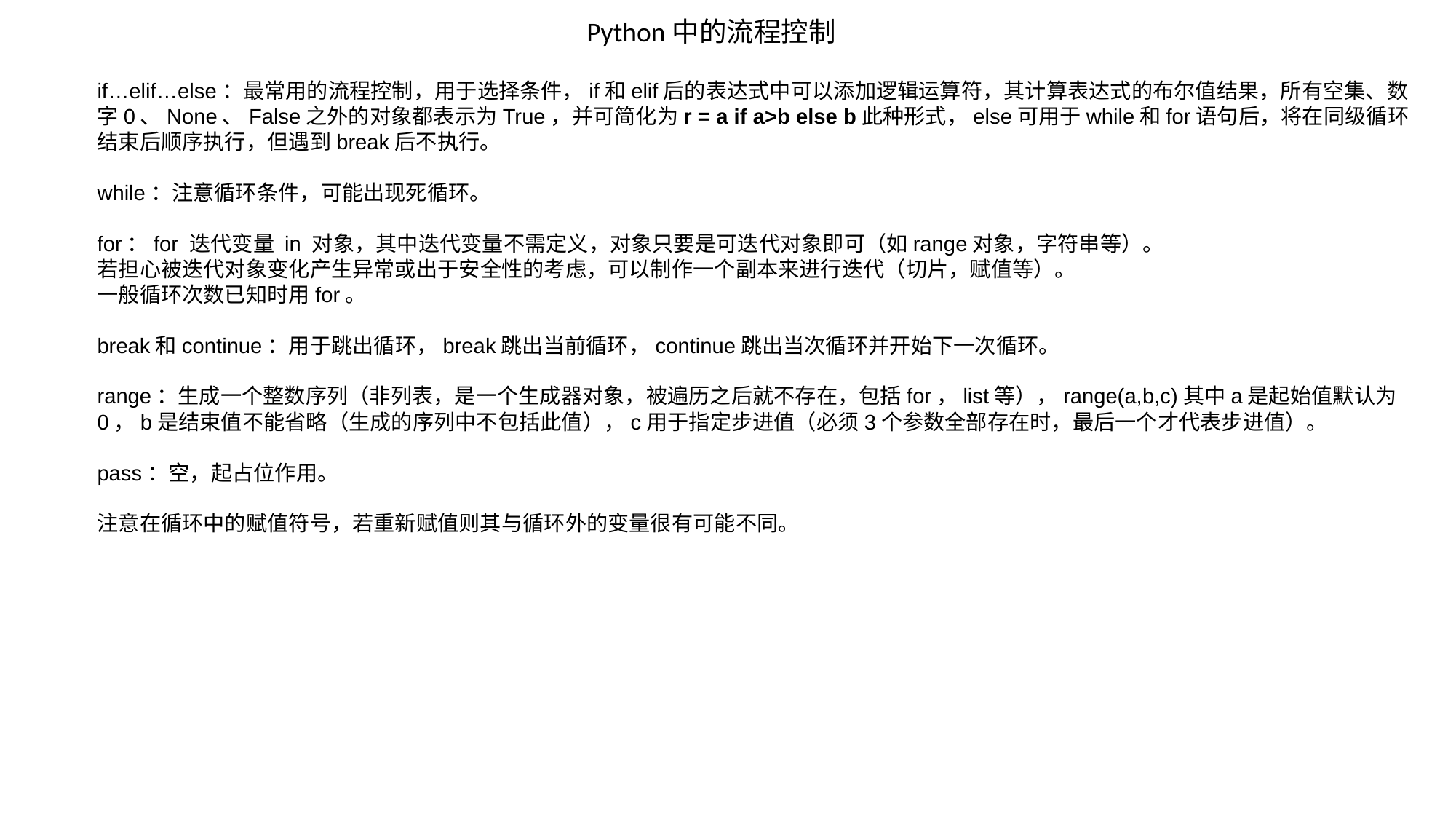

Python中的流程控制
if…elif…else：最常用的流程控制，用于选择条件，if和elif后的表达式中可以添加逻辑运算符，其计算表达式的布尔值结果，所有空集、数字0、None、False之外的对象都表示为True，并可简化为r = a if a>b else b此种形式，else可用于while和for语句后，将在同级循环结束后顺序执行，但遇到break后不执行。

while：注意循环条件，可能出现死循环。

for：for 迭代变量 in 对象，其中迭代变量不需定义，对象只要是可迭代对象即可（如range对象，字符串等）。
若担心被迭代对象变化产生异常或出于安全性的考虑，可以制作一个副本来进行迭代（切片，赋值等）。
一般循环次数已知时用for。

break和continue：用于跳出循环，break跳出当前循环，continue跳出当次循环并开始下一次循环。

range：生成一个整数序列（非列表，是一个生成器对象，被遍历之后就不存在，包括for，list等），range(a,b,c)其中a是起始值默认为0，b是结束值不能省略（生成的序列中不包括此值），c用于指定步进值（必须3个参数全部存在时，最后一个才代表步进值）。

pass：空，起占位作用。

注意在循环中的赋值符号，若重新赋值则其与循环外的变量很有可能不同。